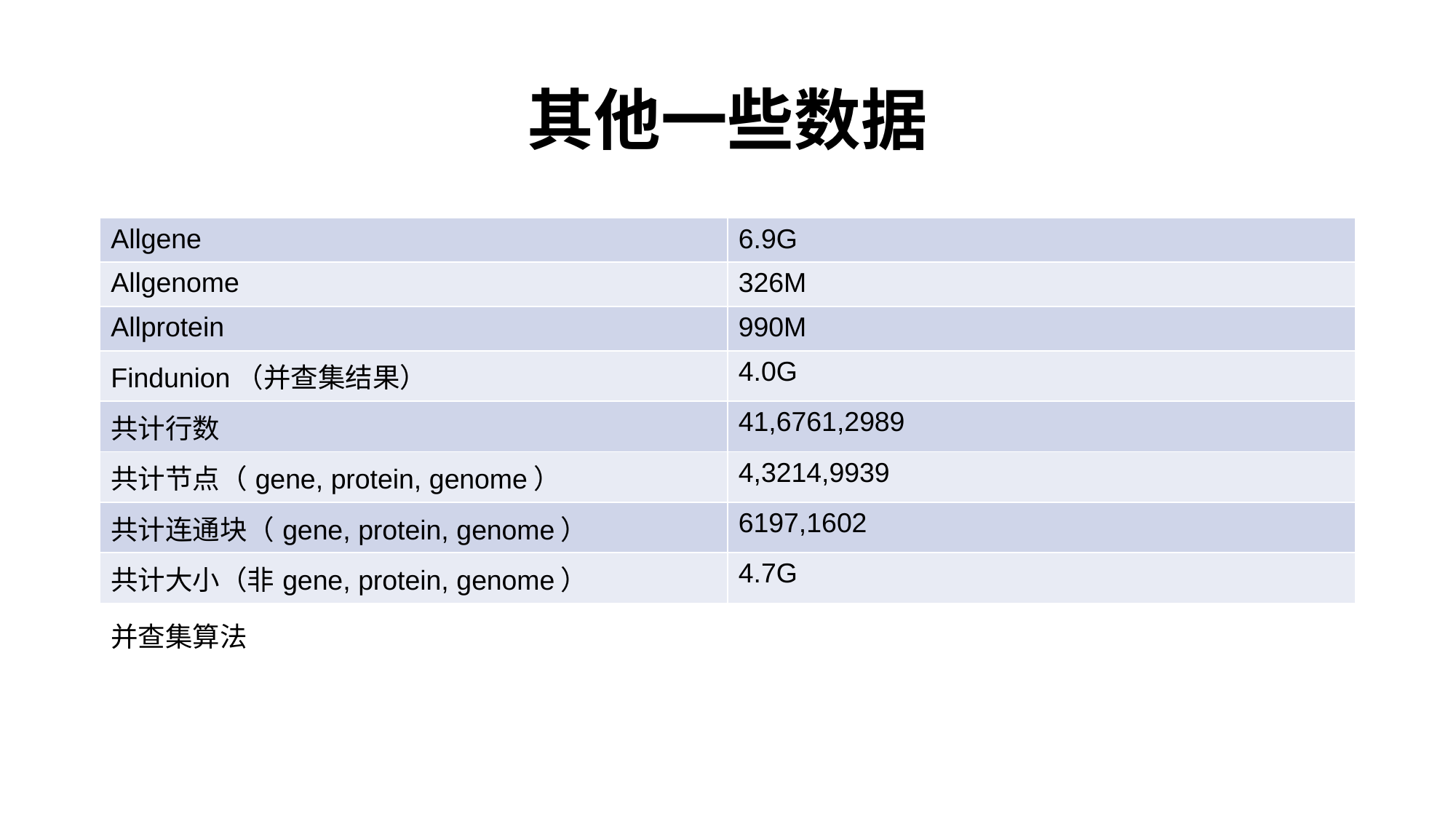

# 其他一些数据
| Allgene | 6.9G |
| --- | --- |
| Allgenome | 326M |
| Allprotein | 990M |
| Findunion（并查集结果） | 4.0G |
| 共计行数 | 41,6761,2989 |
| 共计节点（gene, protein, genome） | 4,3214,9939 |
| 共计连通块（gene, protein, genome） | 6197,1602 |
| 共计大小（非gene, protein, genome） | 4.7G |
并查集算法